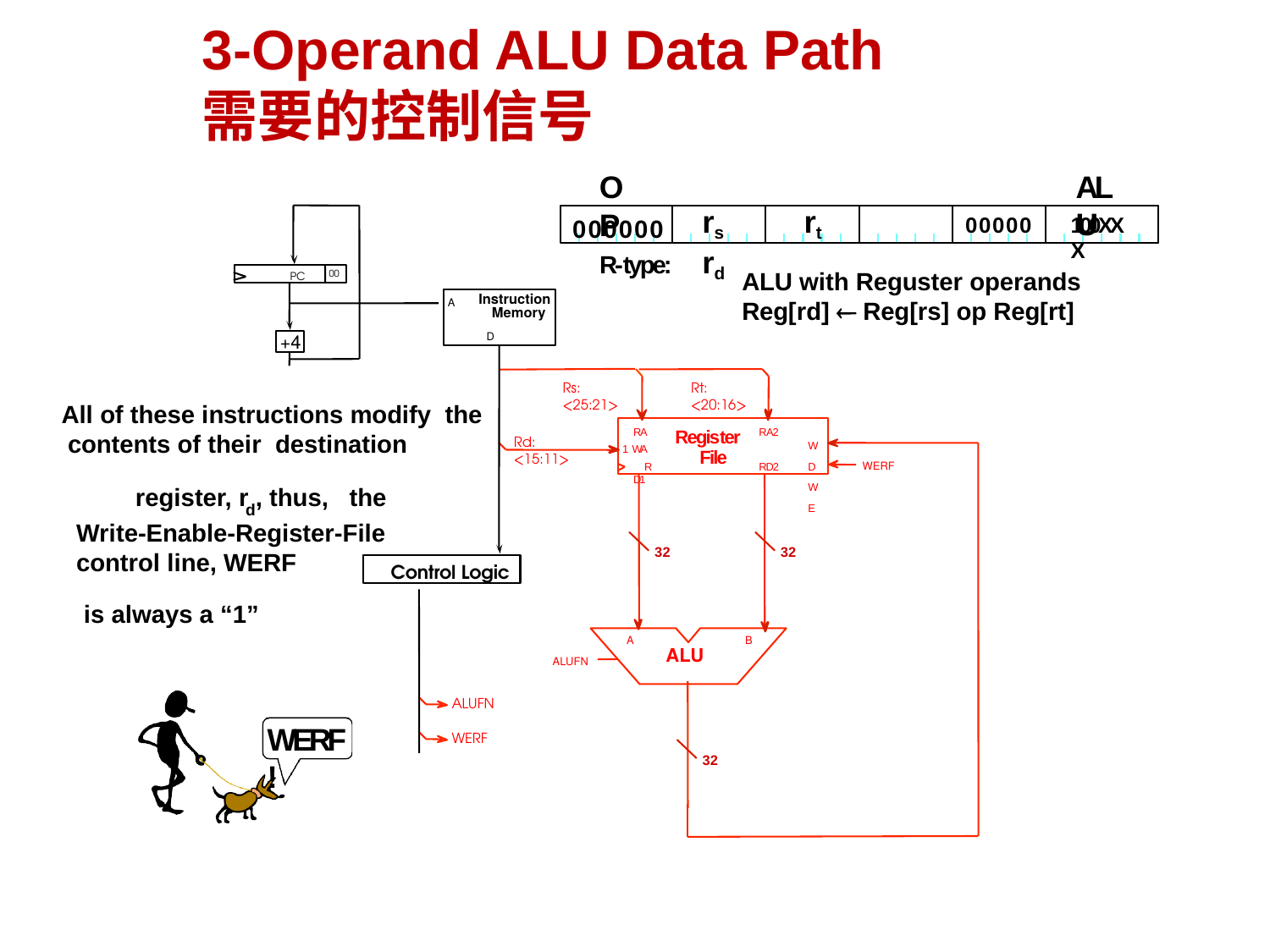

# 3-Operand ALU Data Path 需要的控制信号
ALU
OP
rs	rt	rd

00000
100XXX
000000

R-type:

ALU with Reguster operands  Reg[rd] ← Reg[rs] op Reg[rt]
00
PC

Instruction  Memory
D
A

+4

Rs: <25:21>
Rt: <20:16>
All of these instructions modify  the contents of their  destination

RA1  WA
RD1
RA2
Register  File
WD  WE
Rd: <15:11>

WERF
RD2

register, r , thus,   the
d
Write-Enable-Register-File
control line, WERF

32
32

Control Logic

is always a “1”

A
B
ALU
ALUFN

ALUFN

WERF!
WERF

32